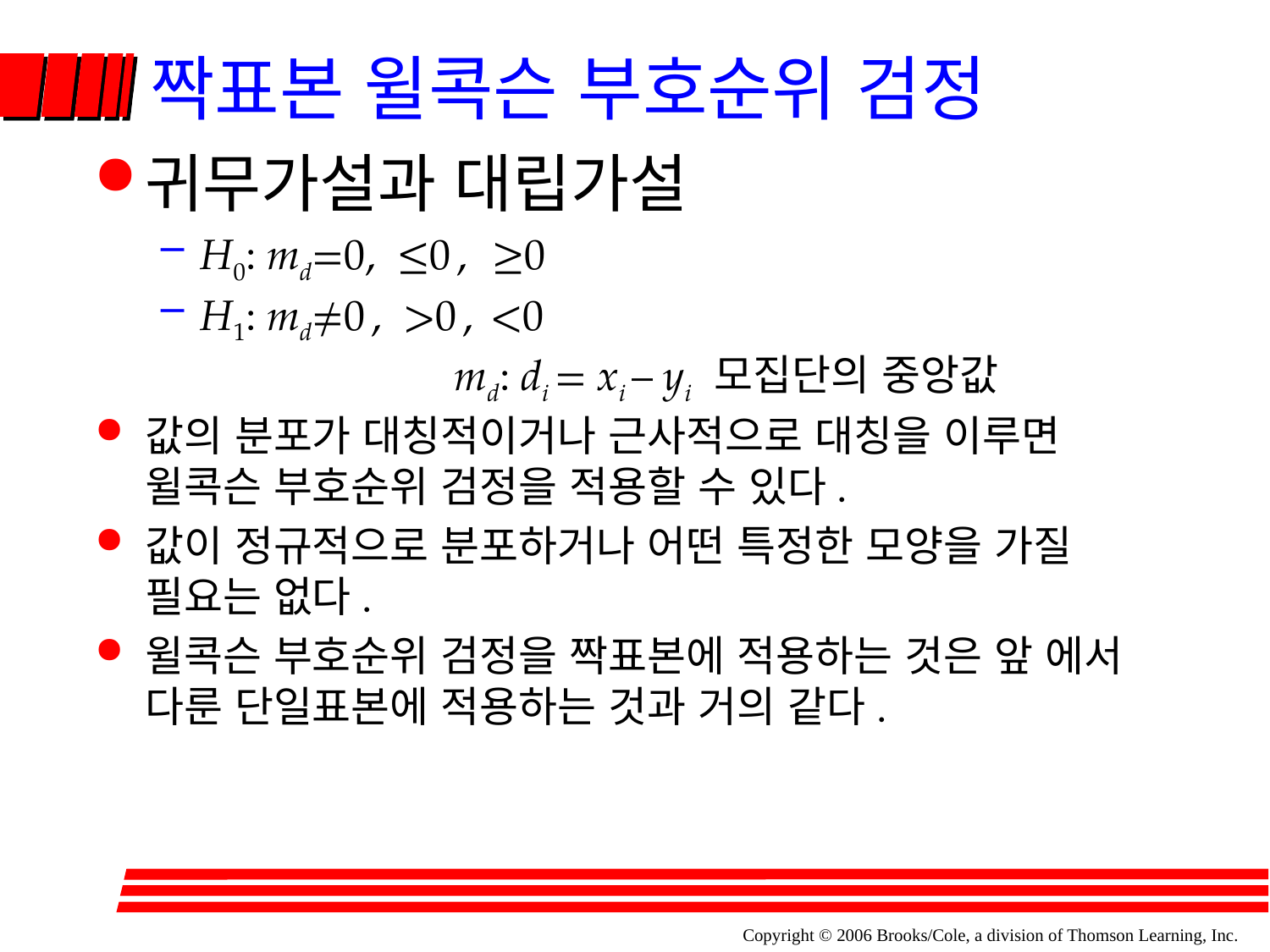

# 짝표본 윌콕슨 부호순위 검정
귀무가설과 대립가설
H0: md=0,  ≤0 ,    ≥0
H1: md≠0 ,  >0 ,  <0
			md: di = xi – yi  모집단의 중앙값
값의 분포가 대칭적이거나 근사적으로 대칭을 이루면 윌콕슨 부호순위 검정을 적용할 수 있다.
값이 정규적으로 분포하거나 어떤 특정한 모양을 가질 필요는 없다.
윌콕슨 부호순위 검정을 짝표본에 적용하는 것은 앞 에서 다룬 단일표본에 적용하는 것과 거의 같다.